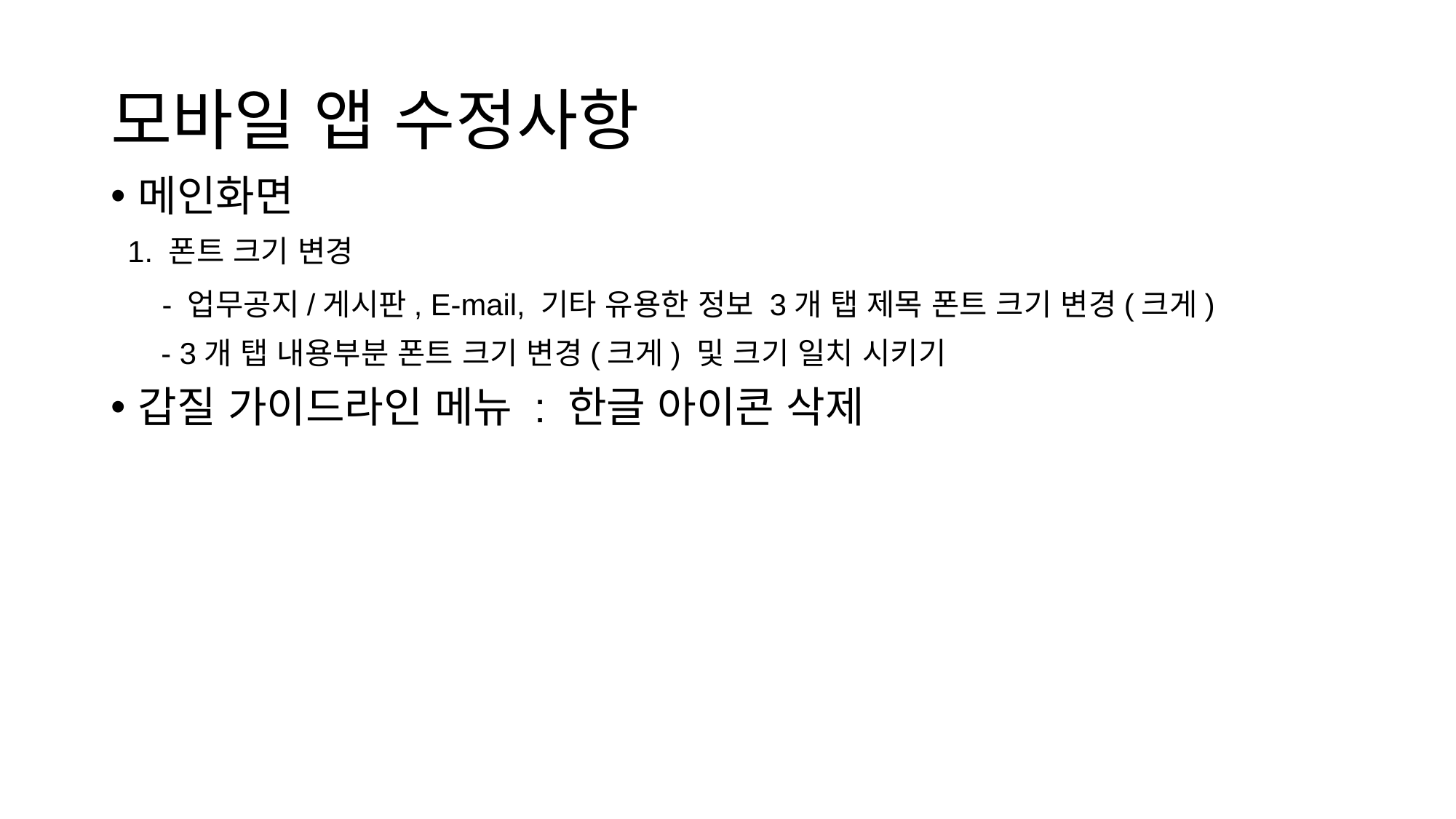

# 모바일 앱 수정사항
메인화면
  1. 폰트 크기 변경
     - 업무공지/게시판, E-mail, 기타 유용한 정보 3개 탭 제목 폰트 크기 변경(크게)
      - 3개 탭 내용부분 폰트 크기 변경(크게) 및 크기 일치 시키기
갑질 가이드라인 메뉴 : 한글 아이콘 삭제